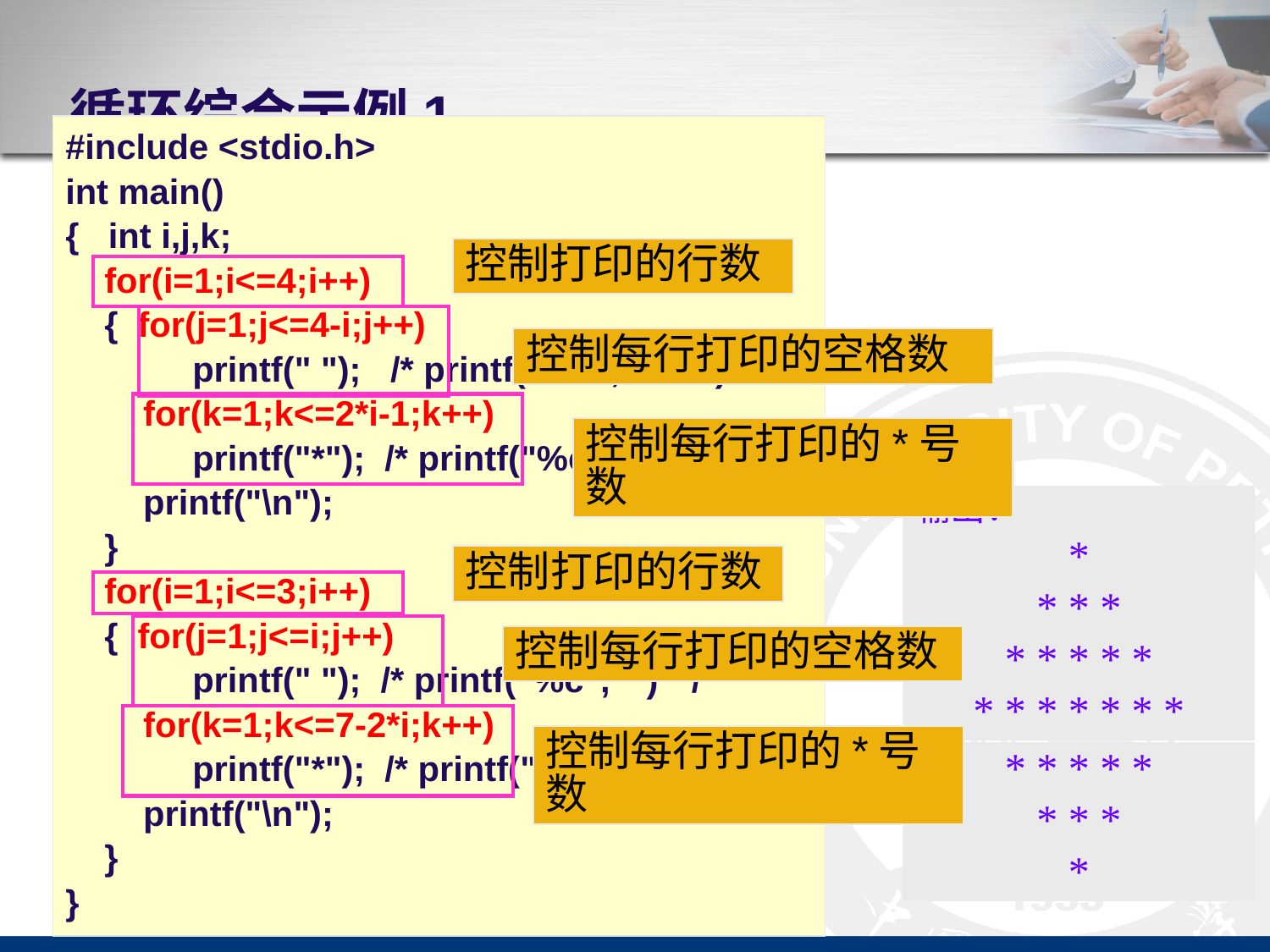

# 循环综合示例1
#include <stdio.h>
int main()
{   int i,j,k;
    for(i=1;i<=4;i++)
    {  for(j=1;j<=4-i;j++)
	printf(" ");   /* printf("%c", '\x20')  */
        for(k=1;k<=2*i-1;k++)
	printf("*");  /* printf("%c", '*')  */
        printf("\n");
    }
    for(i=1;i<=3;i++)
    {  for(j=1;j<=i;j++)
	printf(" ");  /* printf("%c", ' ')  */
        for(k=1;k<=7-2*i;k++)
	printf("*");  /* printf("%c", '*')  */
        printf("\n");
    }
}
控制打印的行数

控制每行打印的空格数

控制每行打印的*号数
输出：
*
* * *
* * * * *
* * * * * * *
控制打印的行数

控制每行打印的空格数

控制每行打印的*号数
* * * * *
* * *
*